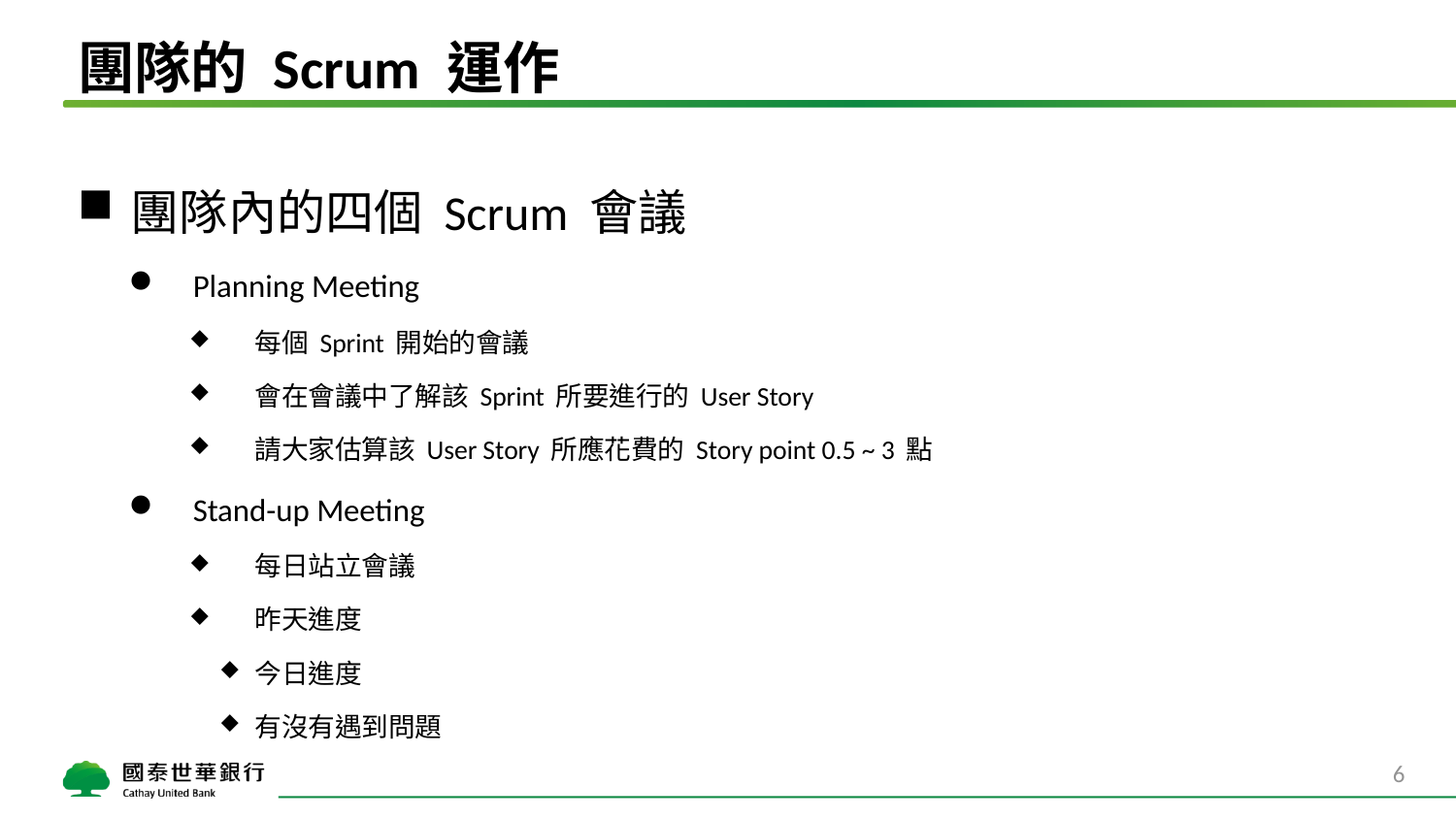

# 團隊的 Scrum 運作
團隊內的四個 Scrum 會議
Planning Meeting
每個 Sprint 開始的會議
會在會議中了解該 Sprint 所要進行的 User Story
請大家估算該 User Story 所應花費的 Story point 0.5 ~ 3 點
Stand-up Meeting
每日站立會議
昨天進度
今日進度
有沒有遇到問題
6